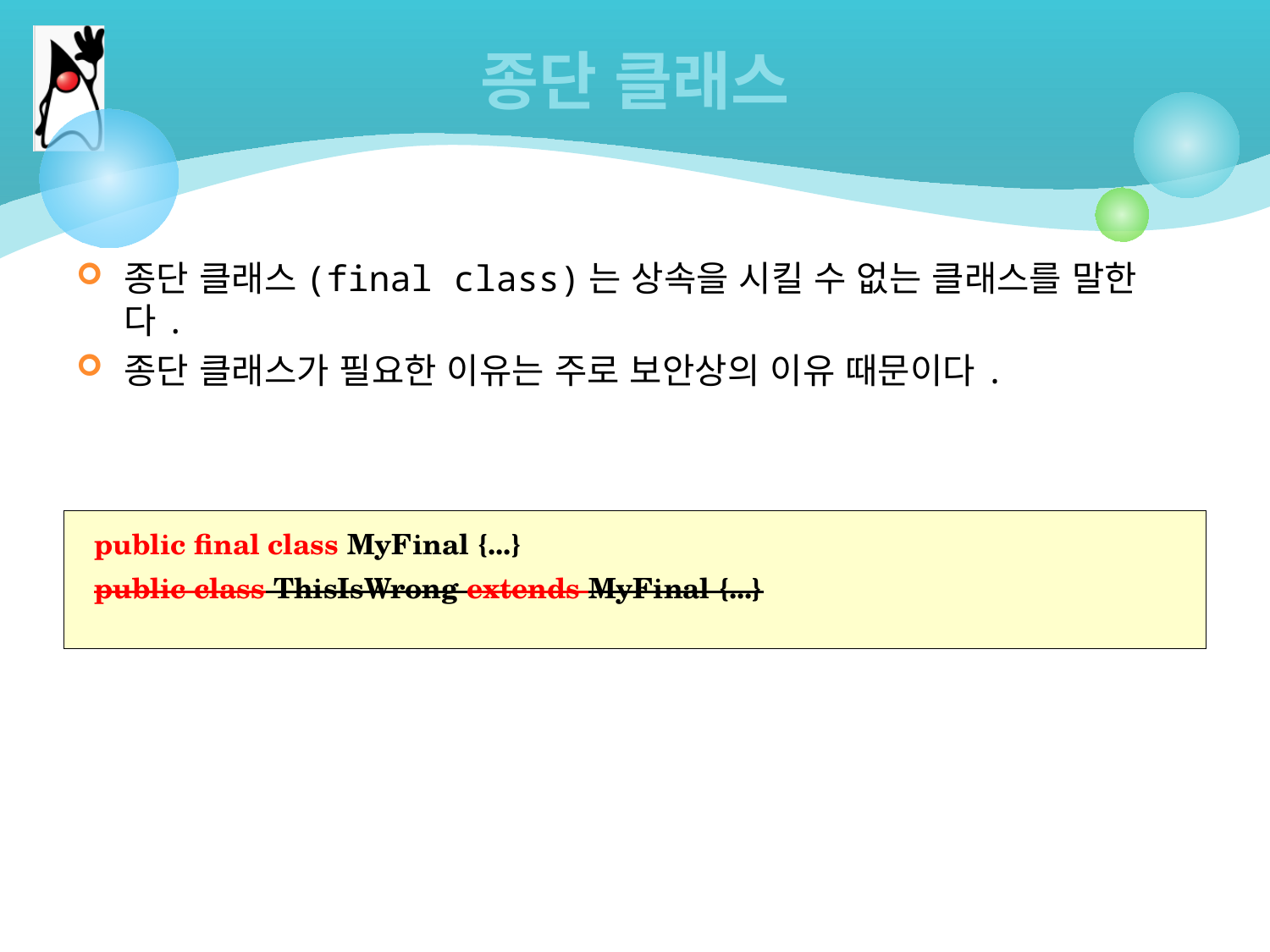

# 종단 클래스
종단 클래스(final class)는 상속을 시킬 수 없는 클래스를 말한다.
종단 클래스가 필요한 이유는 주로 보안상의 이유 때문이다.
public final class MyFinal {...}
public class ThisIsWrong extends MyFinal {...}